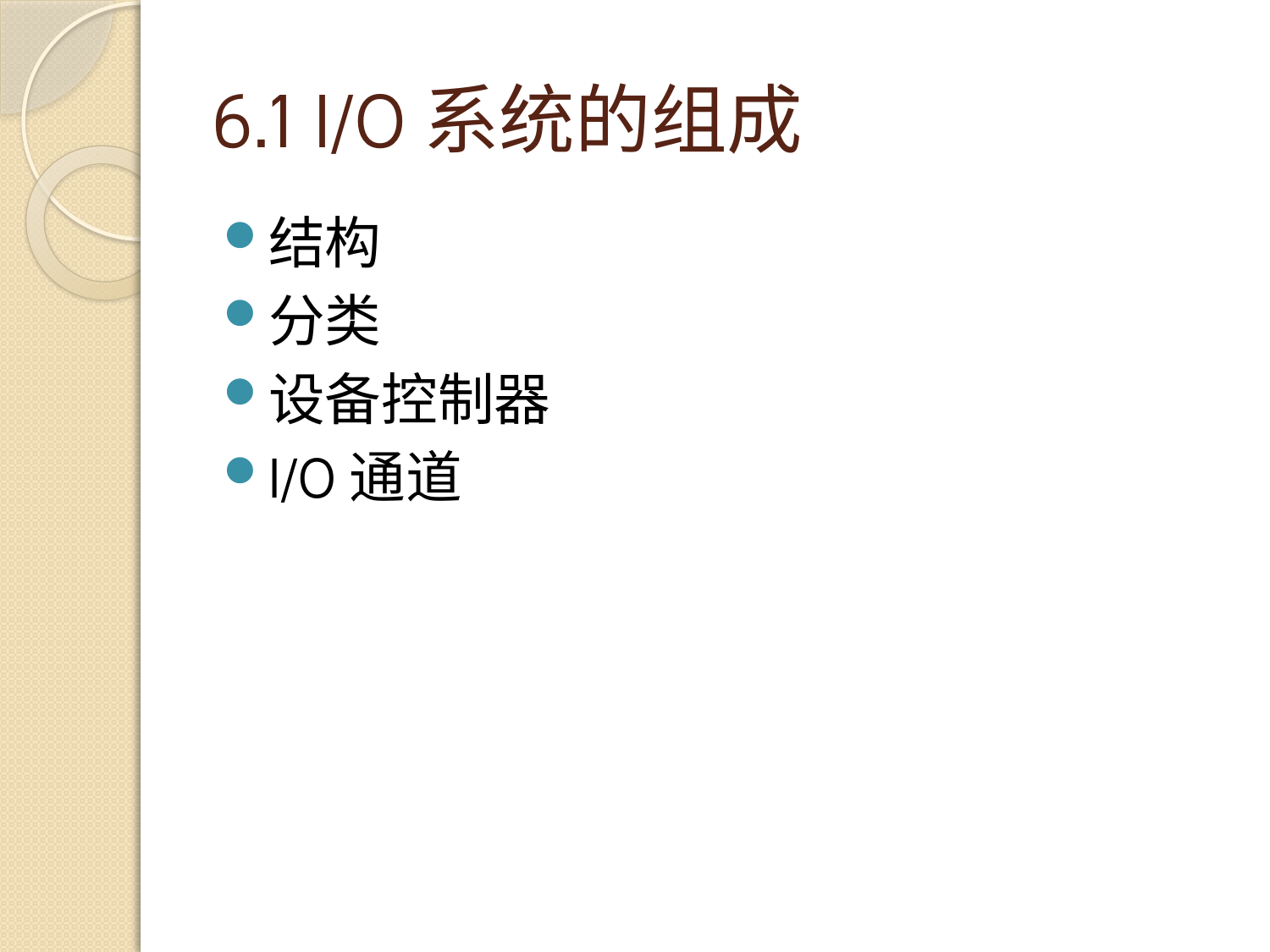

# 6.1 I/O系统的组成
结构
分类
设备控制器
I/O通道